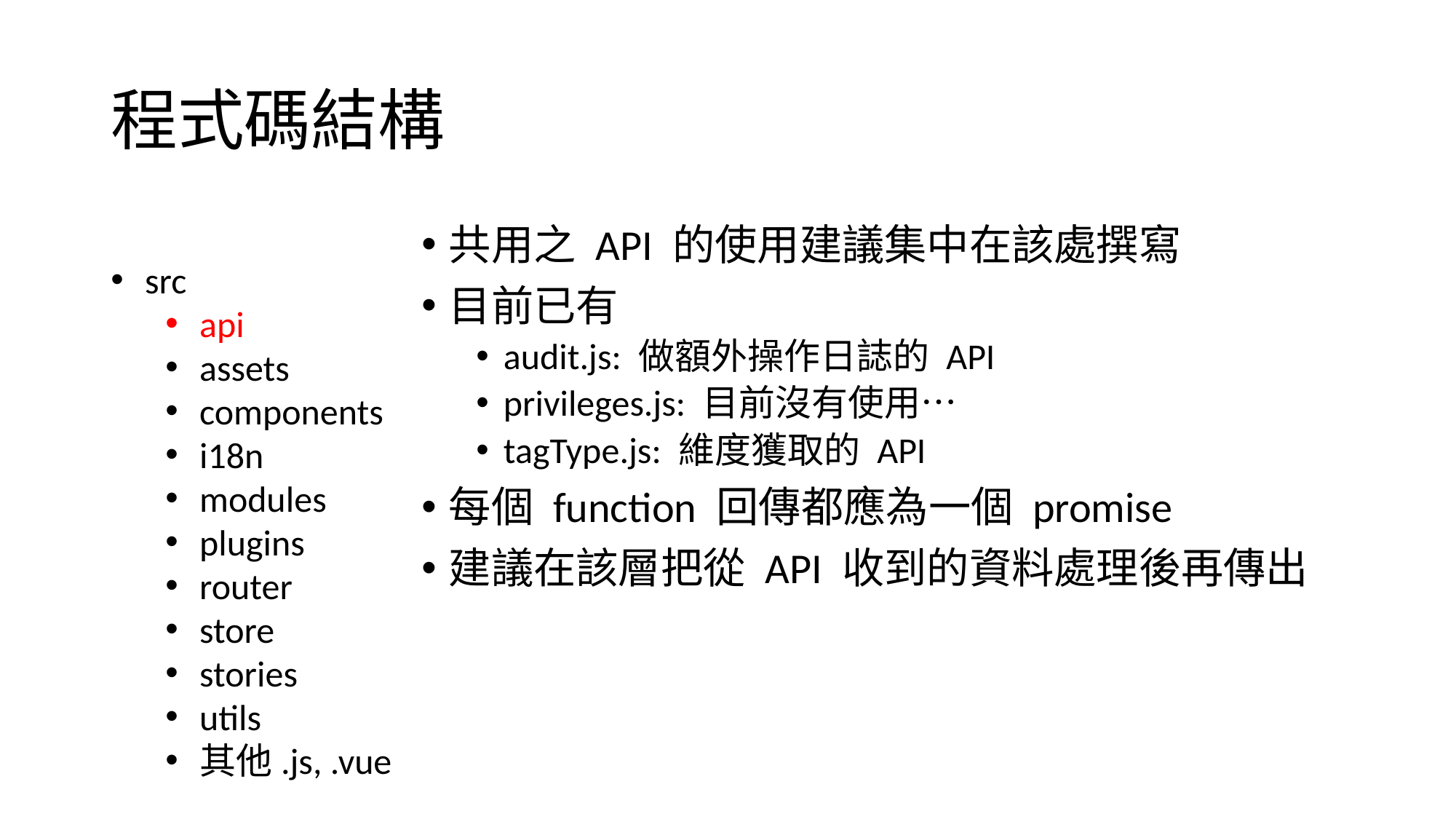

# 程式碼結構
共用之 API 的使用建議集中在該處撰寫
目前已有
audit.js: 做額外操作日誌的 API
privileges.js: 目前沒有使用…
tagType.js: 維度獲取的 API
每個 function 回傳都應為一個 promise
建議在該層把從 API 收到的資料處理後再傳出

src
api
assets
components
i18n
modules
plugins
router
store
stories
utils
其他.js, .vue